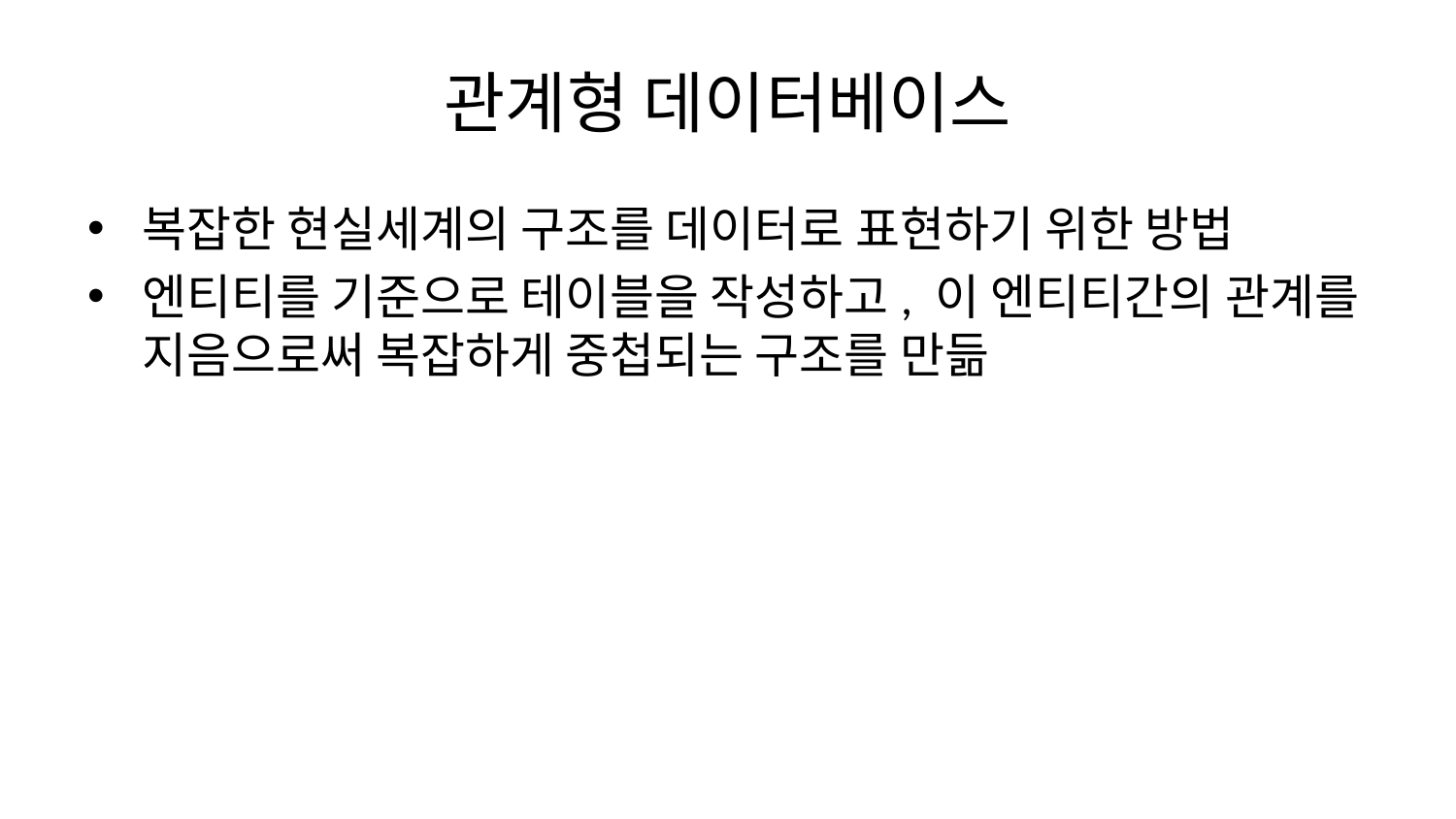

# 관계형 데이터베이스
복잡한 현실세계의 구조를 데이터로 표현하기 위한 방법
엔티티를 기준으로 테이블을 작성하고, 이 엔티티간의 관계를 지음으로써 복잡하게 중첩되는 구조를 만듦